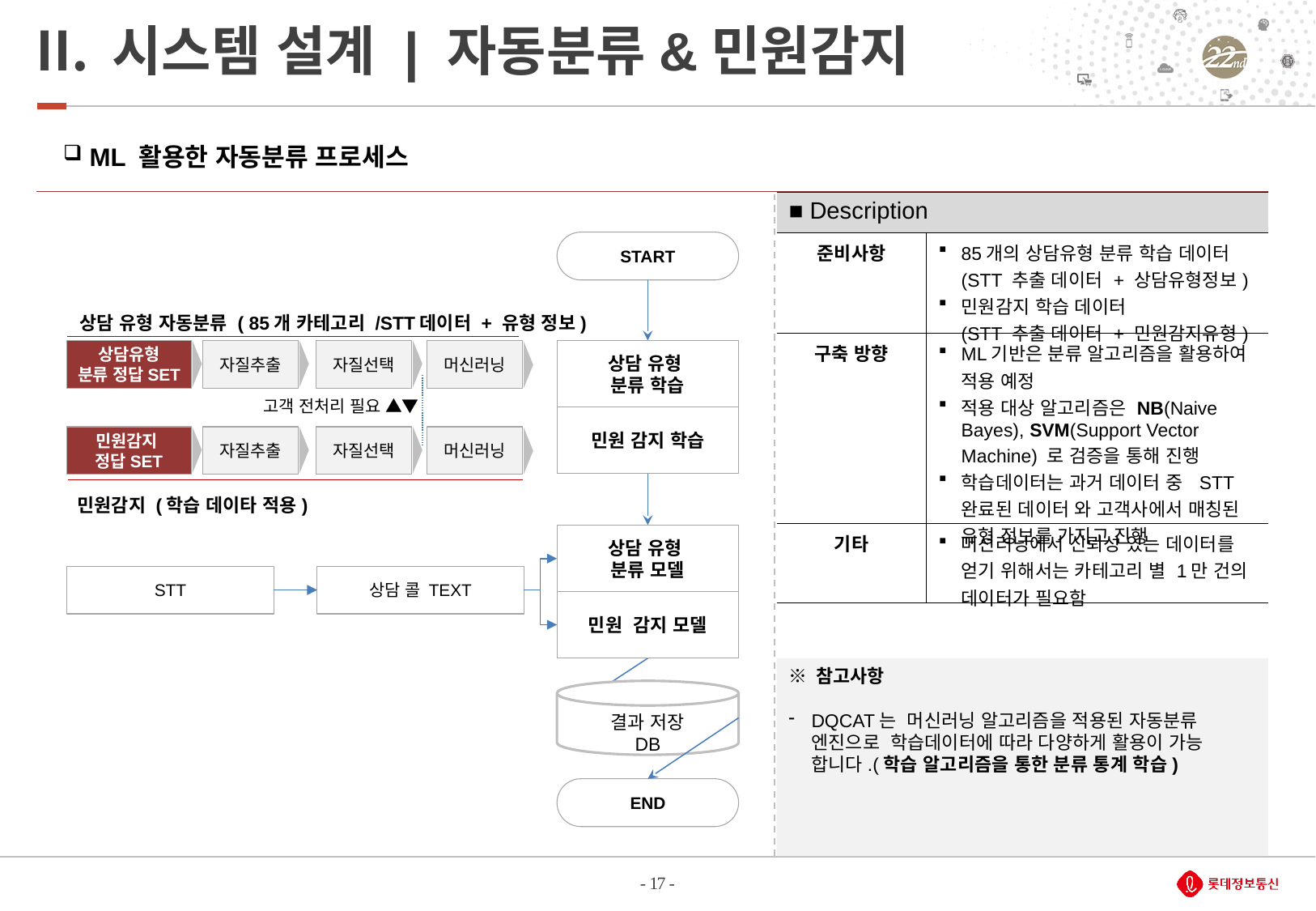

# 시스템 설계 | 자동분류&민원감지
 ML 활용한 자동분류 프로세스
| ■ Description |  |
| --- | --- |
| 준비사항 | 85개의 상담유형 분류 학습 데이터 (STT 추출 데이터 + 상담유형정보) 민원감지 학습 데이터 (STT 추출 데이터 + 민원감지유형) |
| 구축 방향 | ML기반은 분류 알고리즘을 활용하여 적용 예정 적용 대상 알고리즘은 NB(Naive Bayes), SVM(Support Vector Machine) 로 검증을 통해 진행 학습데이터는 과거 데이터 중 STT 완료된 데이터 와 고객사에서 매칭된 유형 정보를 가지고 진행 |
| 기타 | 머선러닝에서 신뢰성 있는 데이터를 얻기 위해서는 카테고리 별 1만 건의 데이터가 필요함 |
START
상담 유형 자동분류 ( 85개 카테고리 /STT데이터 + 유형 정보)
상담유형
분류 정답SET

자질추출

자질선택

머신러닝
상담 유형
분류 학습

고객 전처리 필요 ▲▼
민원 감지 학습
민원감지
정답SET

자질추출

자질선택

머신러닝

민원감지 (학습 데이타 적용)
상담 유형
분류 모델
STT
상담 콜 TEXT
민원  감지 모델
※ 참고사항

DQCAT는  머신러닝 알고리즘을 적용된 자동분류 엔진으로  학습데이터에 따라 다양하게 활용이 가능 합니다.(학습 알고리즘을 통한 분류 통계 학습)

결과 저장
DB
END
- 17 -